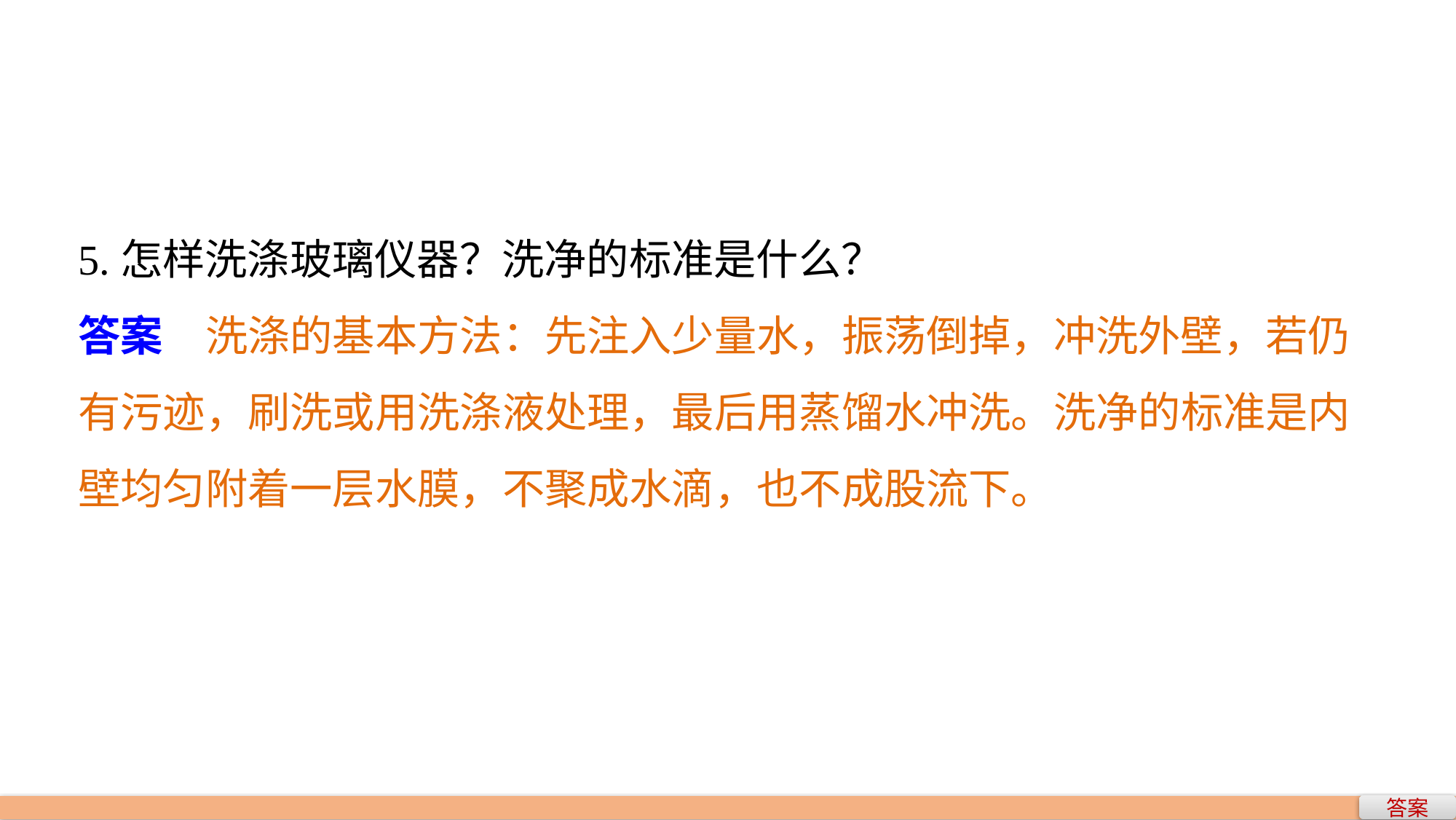

5.怎样洗涤玻璃仪器？洗净的标准是什么？
答案　洗涤的基本方法：先注入少量水，振荡倒掉，冲洗外壁，若仍有污迹，刷洗或用洗涤液处理，最后用蒸馏水冲洗。洗净的标准是内壁均匀附着一层水膜，不聚成水滴，也不成股流下。
答案